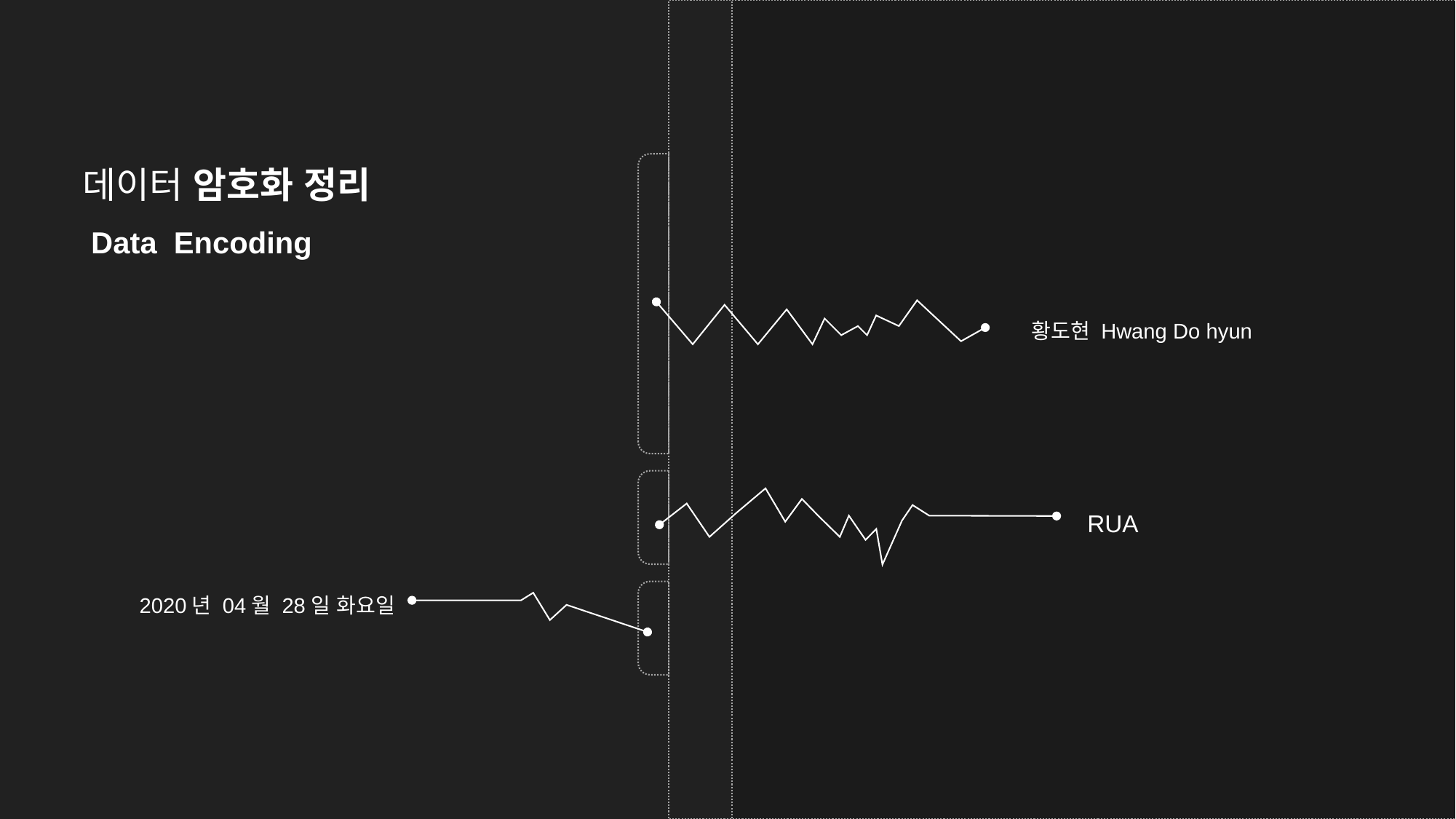

데이터 암호화 정리
 Data  Encoding

황도현 Hwang Do hyun

RUA

2020년 04월 28일 화요일